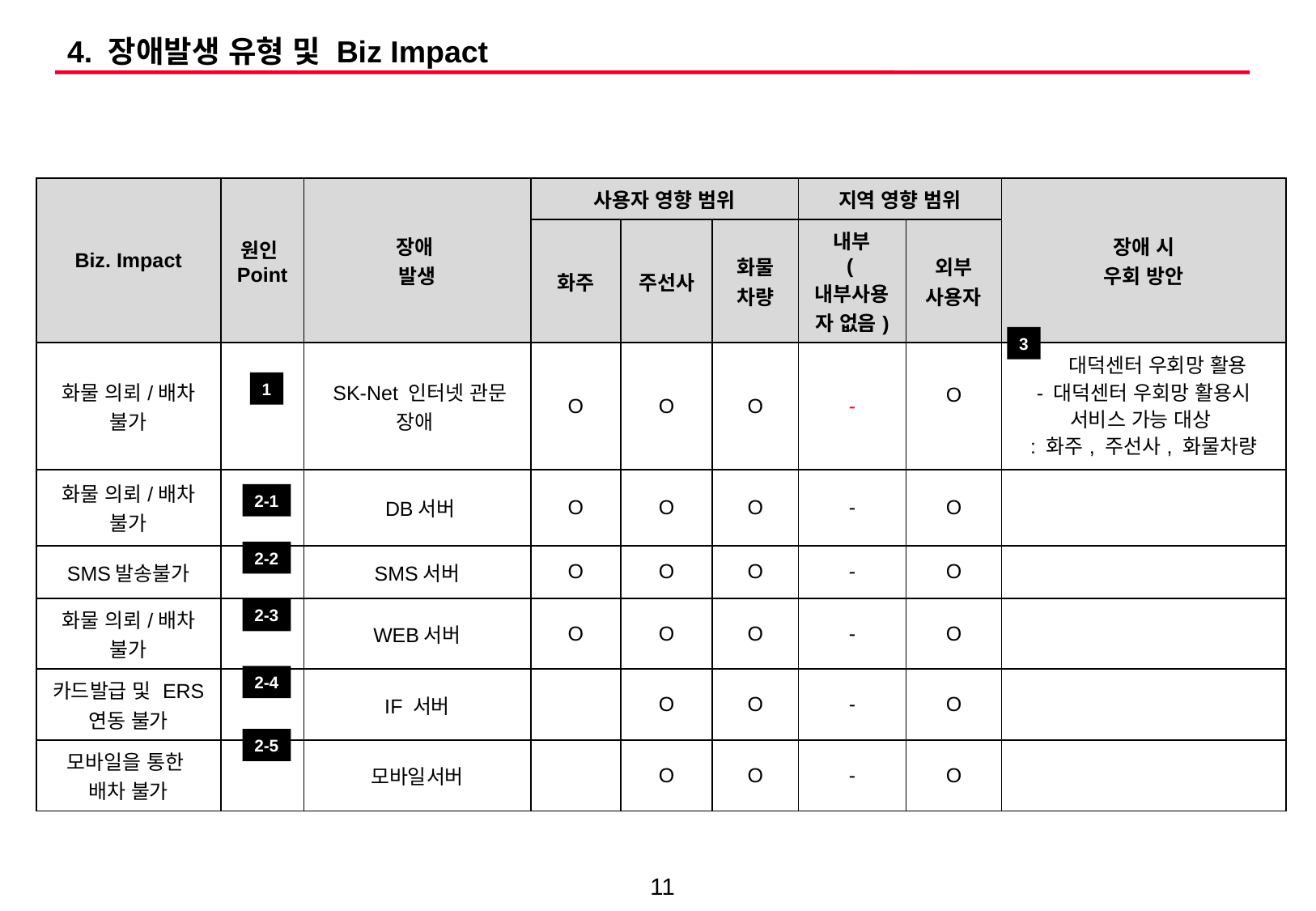

# 4. 장애발생 유형 및 Biz Impact
| Biz. Impact | 원인Point | 장애 발생 | 사용자 영향 범위 |  |  | 지역 영향 범위 |  | 장애 시 우회 방안 |
| --- | --- | --- | --- | --- | --- | --- | --- | --- |
|  |  |  | 화주 | 주선사 | 화물 차량 | 내부 (내부사용자 없음) | 외부 사용자 |  |
| 화물 의뢰/배차 불가 |  | SK-Net 인터넷 관문 장애 | O | O | O | - | O | 대덕센터 우회망 활용 - 대덕센터 우회망 활용시 서비스 가능 대상 : 화주, 주선사, 화물차량 |
| 화물 의뢰/배차 불가 |  | DB서버 | O | O | O | - | O |  |
| SMS발송불가 |  | SMS서버 | O | O | O | - | O |  |
| 화물 의뢰/배차 불가 |  | WEB서버 | O | O | O | - | O |  |
| 카드발급 및 ERS 연동 불가 |  | IF 서버 |  | O | O | - | O |  |
| 모바일을 통한 배차 불가 |  | 모바일서버 |  | O | O | - | O |  |
3
1
2-1
2-2
2-3
2-4
2-5